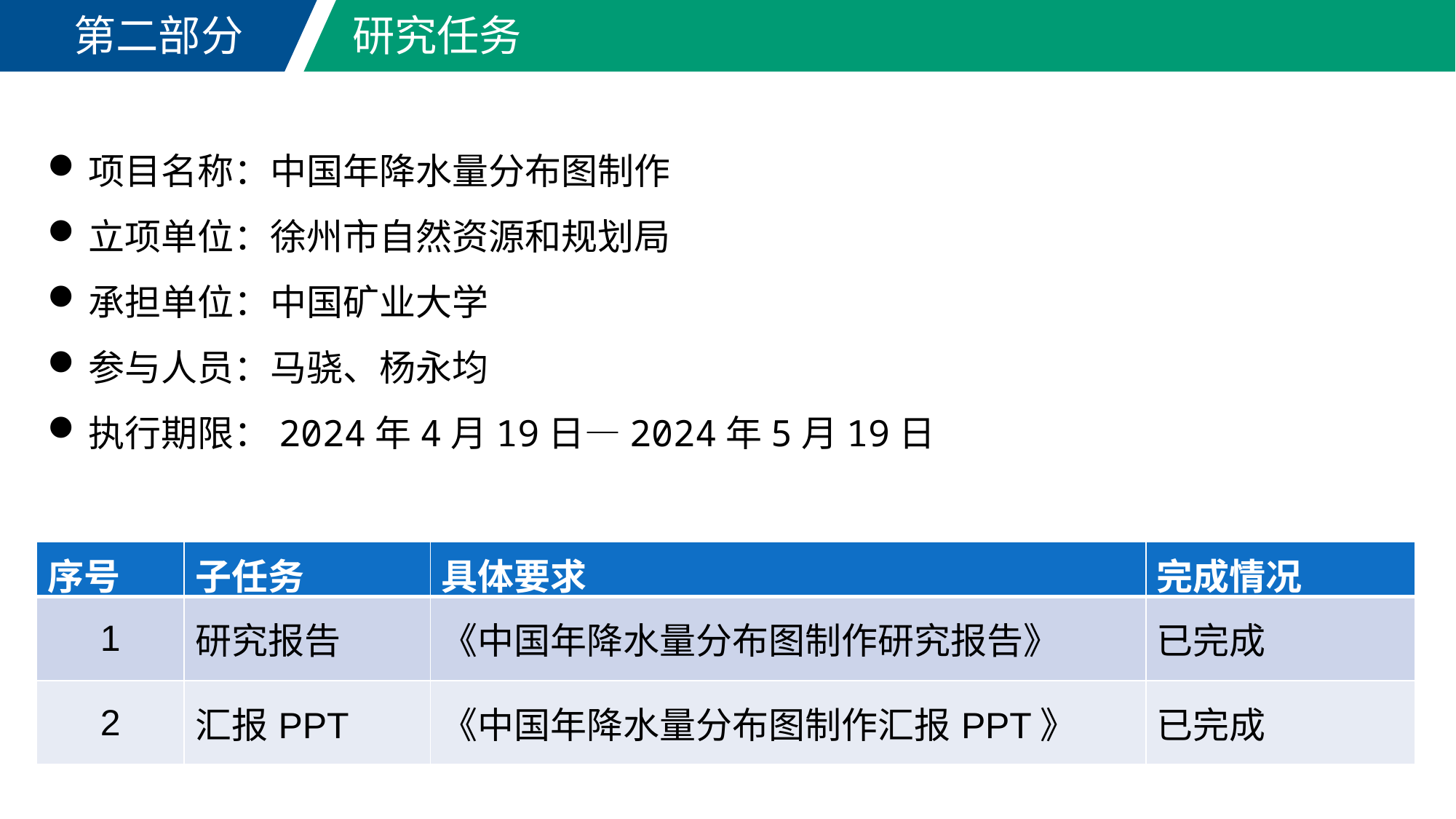

研究任务
第二部分
项目名称：中国年降水量分布图制作
立项单位：徐州市自然资源和规划局
承担单位：中国矿业大学
参与人员：马骁、杨永均
执行期限：2024年4月19日—2024年5月19日
| 序号 | 子任务 | 具体要求 | 完成情况 |
| --- | --- | --- | --- |
| 1 | 研究报告 | 《中国年降水量分布图制作研究报告》 | 已完成 |
| 2 | 汇报PPT | 《中国年降水量分布图制作汇报PPT》 | 已完成 |